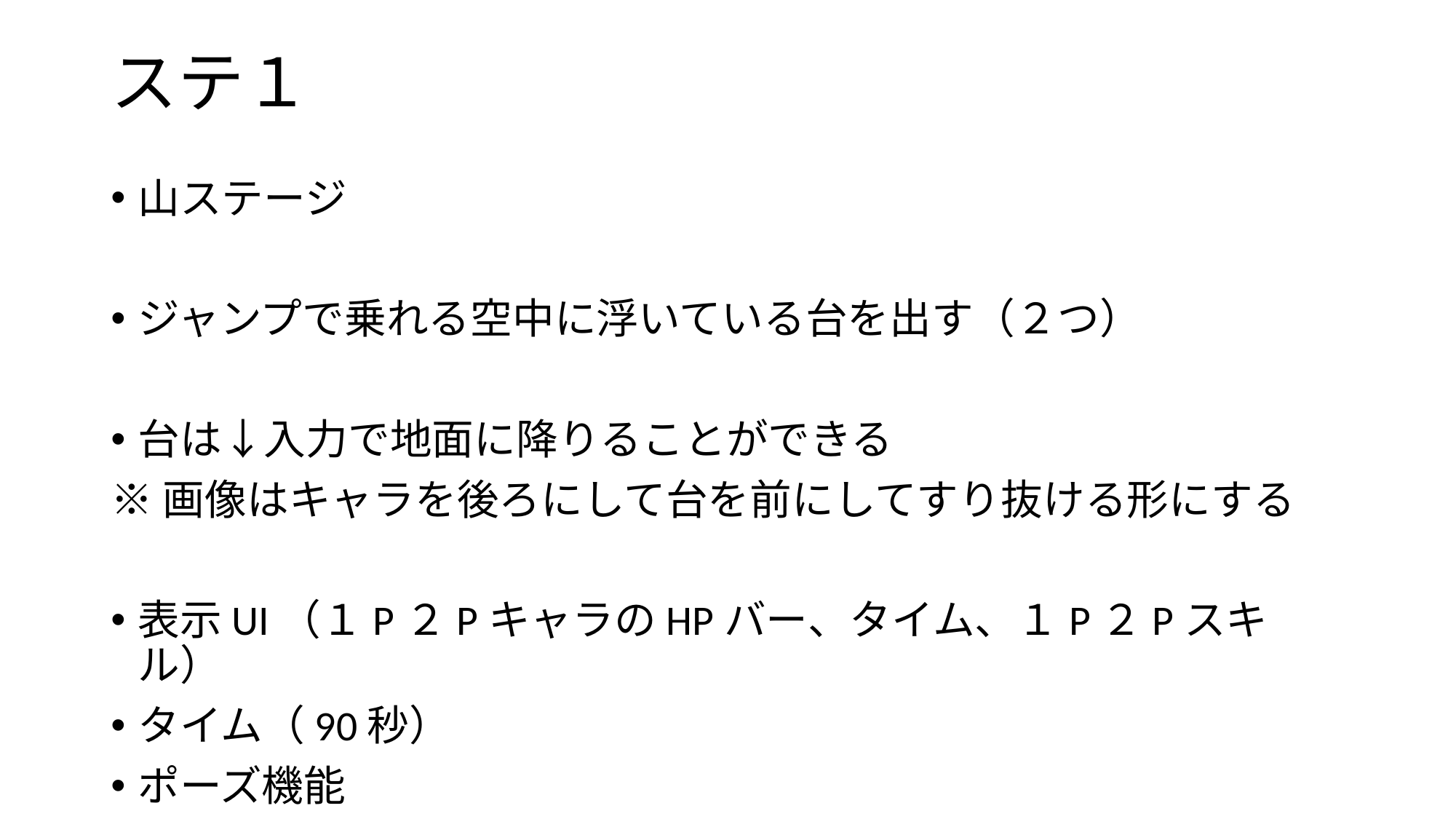

# ステ１
山ステージ

ジャンプで乗れる空中に浮いている台を出す（２つ）

台は↓入力で地面に降りることができる
※画像はキャラを後ろにして台を前にしてすり抜ける形にする

表示UI（１P２PキャラのHPバー、タイム、１P２Pスキル）
タイム（90秒）
ポーズ機能